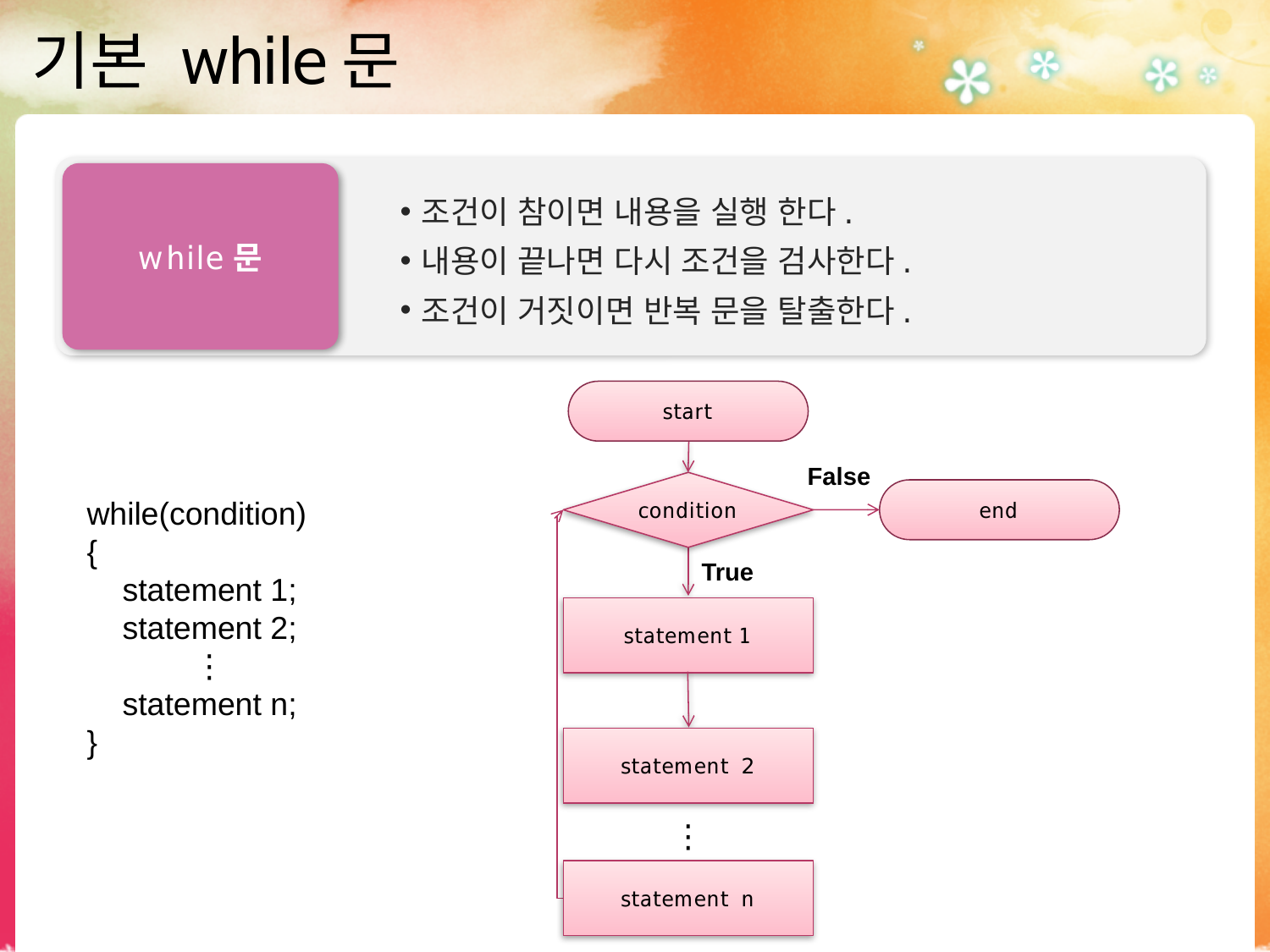

# 기본 while문

조건이 참이면 내용을 실행 한다.
내용이 끝나면 다시 조건을 검사한다.
조건이 거짓이면 반복 문을 탈출한다.
while문
Start
start
False
condition
end
while(condition)
{
    statement 1;
    statement 2;
            ⋮
    statement n;
}
True
statement 1
statement  2
⋮
statement  n